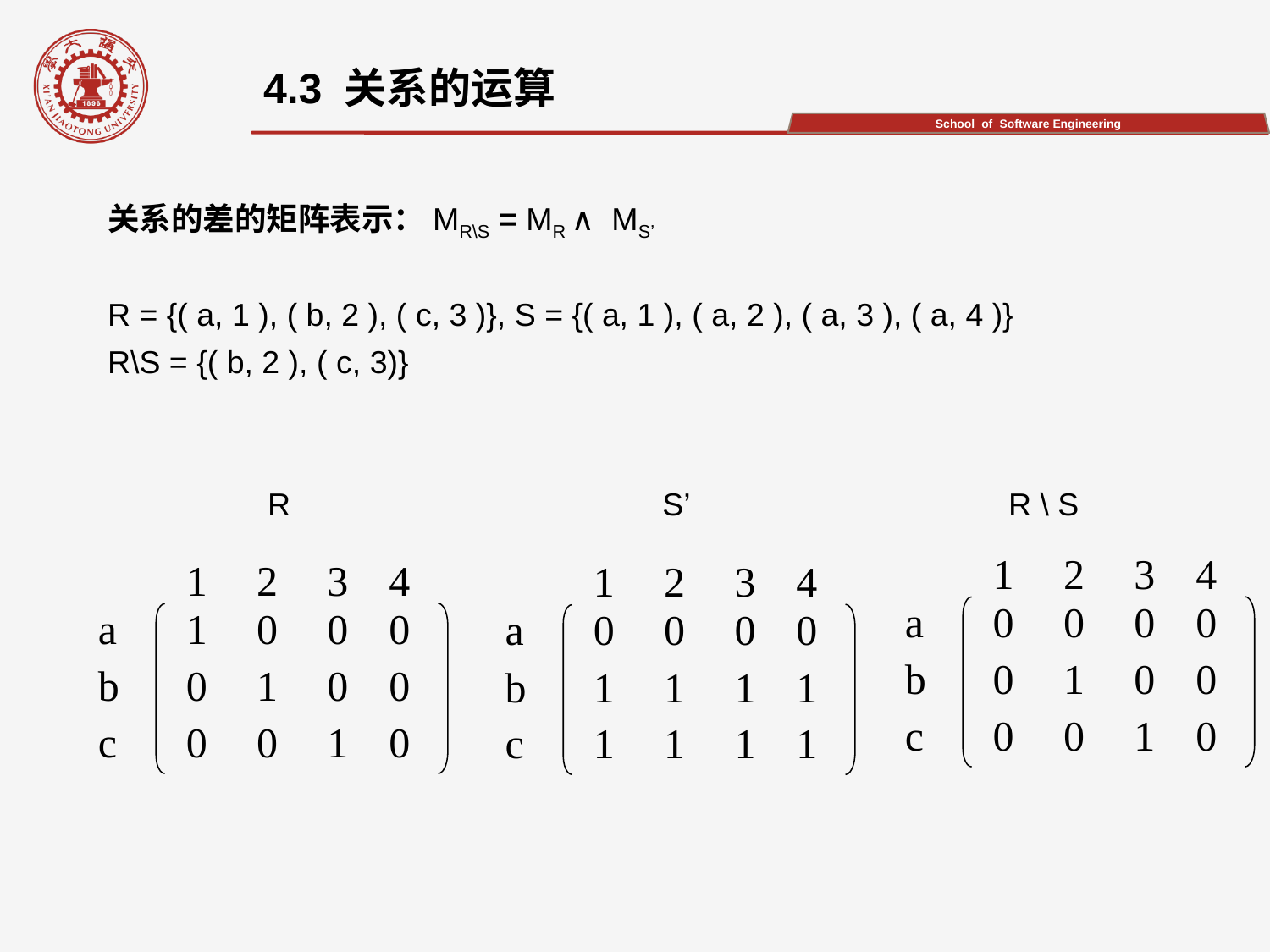

4.3 关系的运算
关系的差的矩阵表示：MR\S = MR ∧ MS’

R = {( a, 1 ), ( b, 2 ), ( c, 3 )}, S = {( a, 1 ), ( a, 2 ), ( a, 3 ), ( a, 4 )}
R\S = {( b, 2 ), ( c, 3)}

                  R                                          S’                                    R \ S

1
2
3
4
a
0
0
0
0

b
0
1
0
0
c
0
0
1
0
1
2
3
4
a
1
0
0
0

b
0
1
0
0
c
0
0
1
0
1
2
3
4
a
0
0
0
0

b
1
1
1
1
c
1
1
1
1